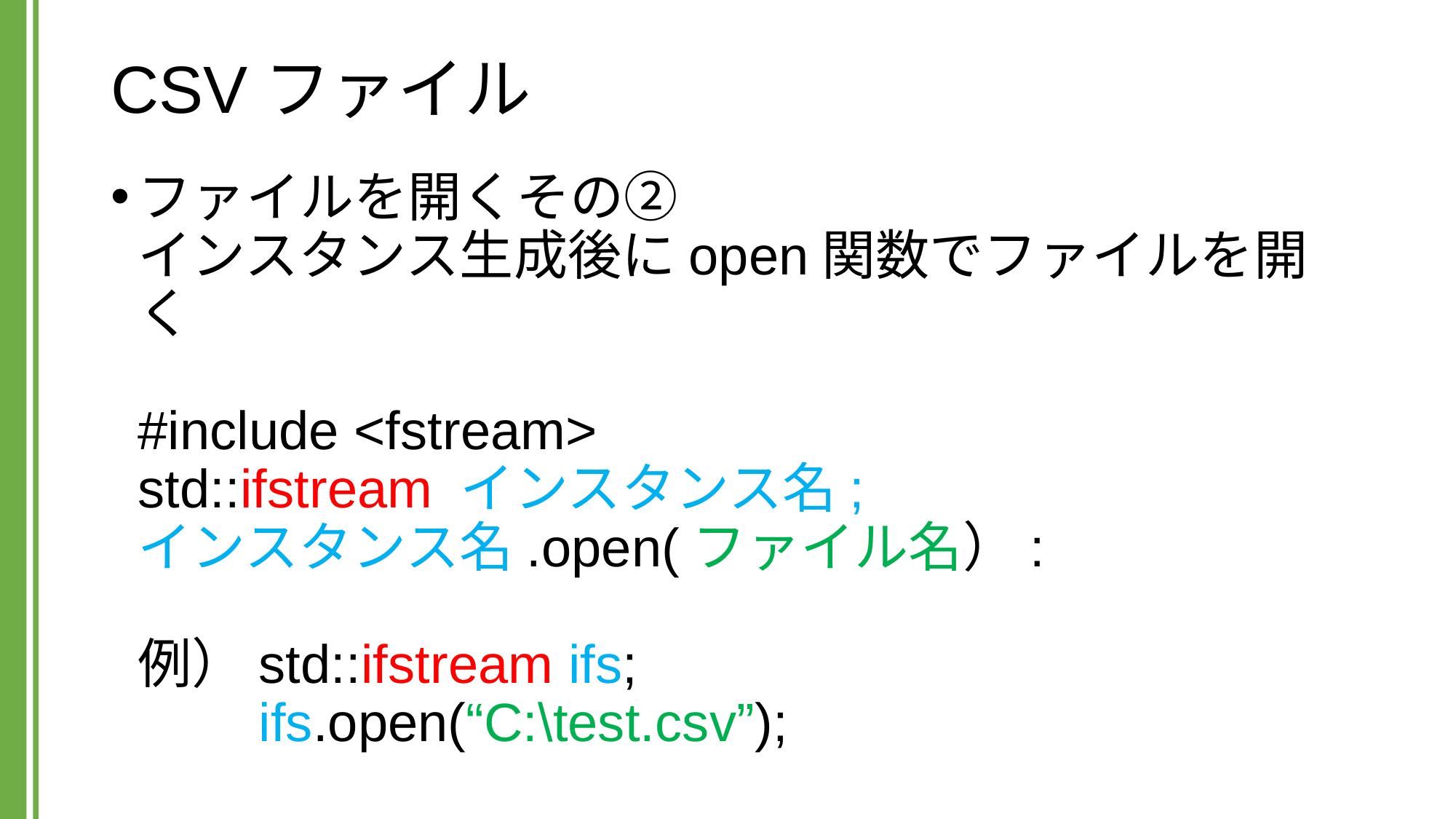

# CSVファイル
ファイルを開くその②
インスタンス生成後にopen関数でファイルを開く
#include <fstream>
std::ifstream インスタンス名;
インスタンス名.open(ファイル名）:
例）std::ifstream ifs;
　　ifs.open(“C:\test.csv”);